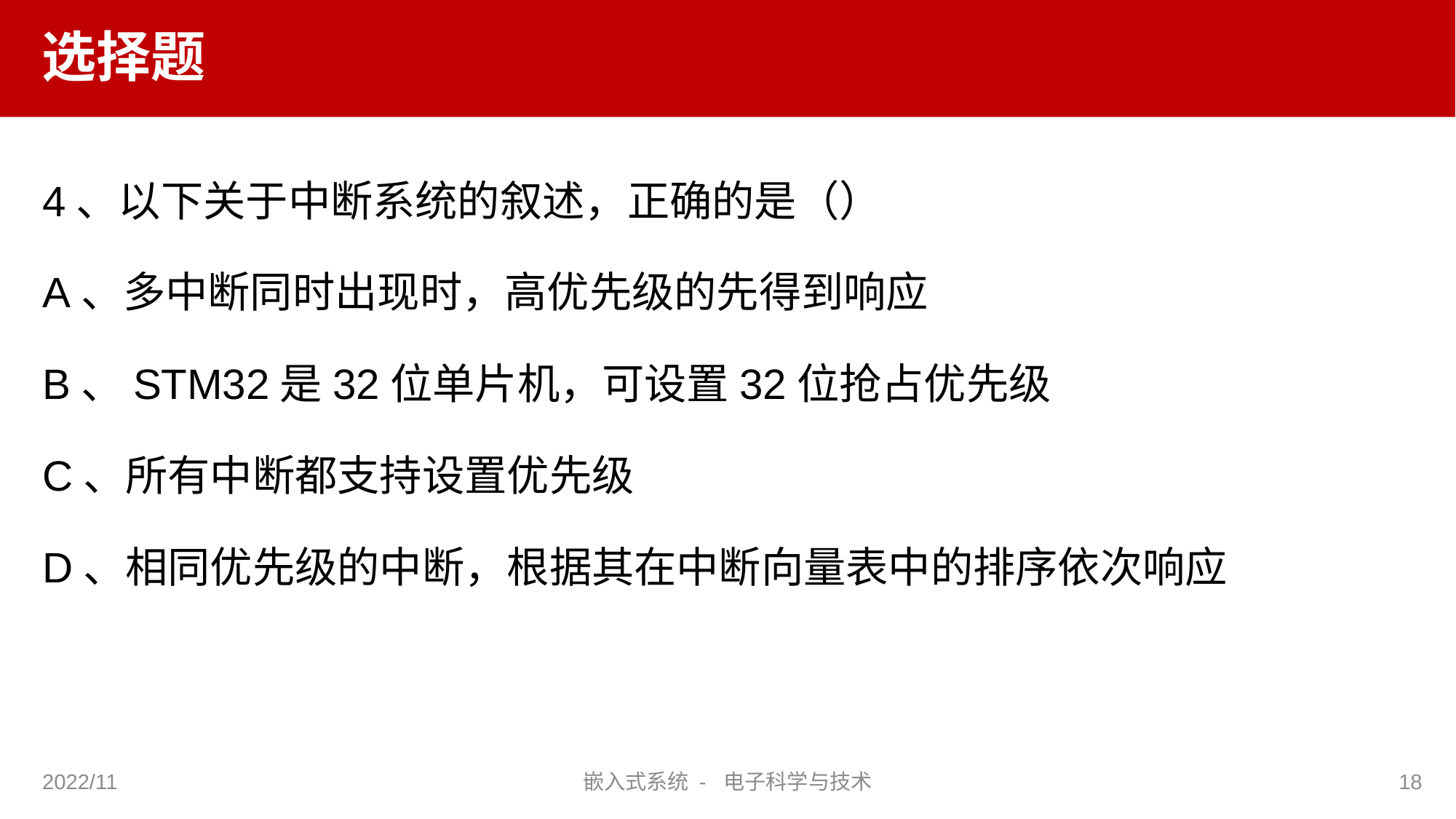

# 选择题
4、以下关于中断系统的叙述，正确的是（）
A、多中断同时出现时，高优先级的先得到响应
B、STM32是32位单片机，可设置32位抢占优先级
C、所有中断都支持设置优先级
D、相同优先级的中断，根据其在中断向量表中的排序依次响应
2022/11
嵌入式系统 -  电子科学与技术
18